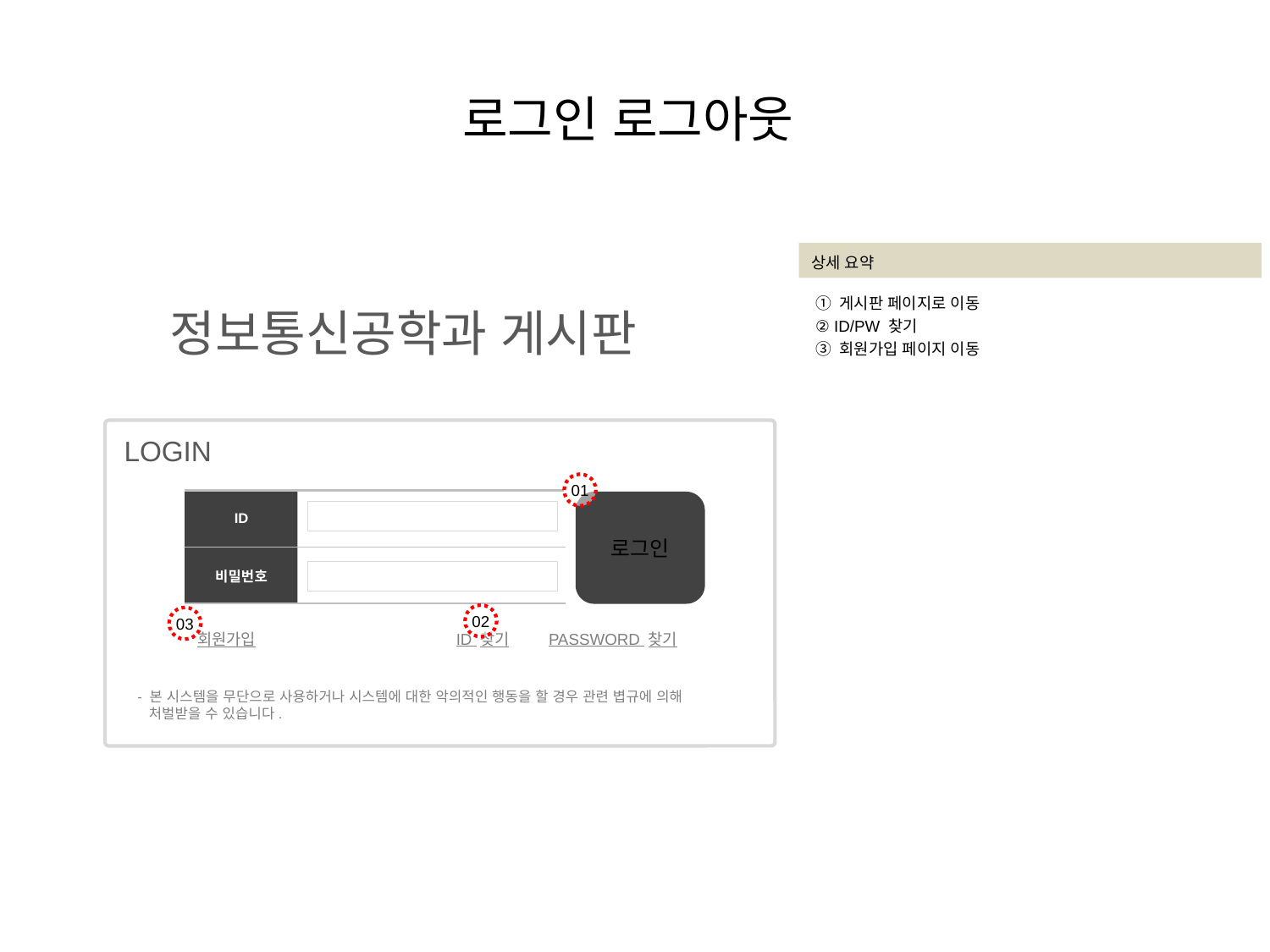

# 로그인 로그아웃
상세 요약
① 게시판 페이지로 이동
② ID/PW 찾기
③ 회원가입 페이지 이동

정보통신공학과 게시판

LOGIN
01
| ID |  |
| --- | --- |
| 비밀번호 |  |
로그인

02
03
회원가입		          ID 찾기        PASSWORD 찾기

- 본 시스템을 무단으로 사용하거나 시스템에 대한 악의적인 행동을 할 경우 관련 볍규에 의해
  처벌받을 수 있습니다.